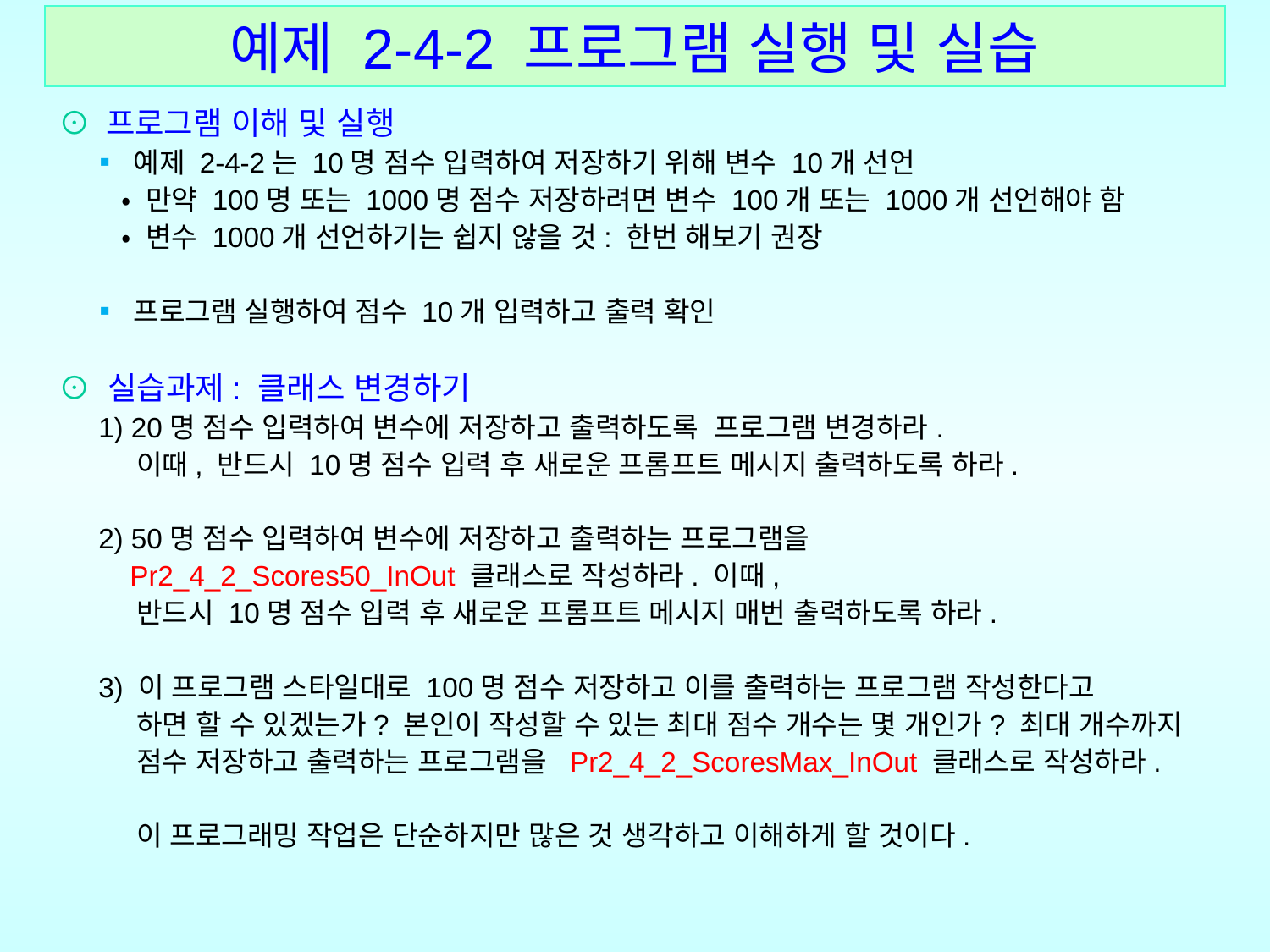

예제 2-4-2 프로그램 실행 및 실습
⊙ 프로그램 이해 및 실행
    ▪ 예제 2-4-2는 10명 점수 입력하여 저장하기 위해 변수 10개 선언
        • 만약 100명 또는 1000명 점수 저장하려면 변수 100개 또는 1000개 선언해야 함
        • 변수 1000개 선언하기는 쉽지 않을 것: 한번 해보기 권장

    ▪ 프로그램 실행하여 점수 10개 입력하고 출력 확인

⊙ 실습과제: 클래스 변경하기
     1) 20명 점수 입력하여 변수에 저장하고 출력하도록  프로그램 변경하라.
         이때, 반드시 10명 점수 입력 후 새로운 프롬프트 메시지 출력하도록 하라.

     2) 50명 점수 입력하여 변수에 저장하고 출력하는 프로그램을
         Pr2_4_2_Scores50_InOut 클래스로 작성하라. 이때,
         반드시 10명 점수 입력 후 새로운 프롬프트 메시지 매번 출력하도록 하라.

     3) 이 프로그램 스타일대로 100명 점수 저장하고 이를 출력하는 프로그램 작성한다고
         하면 할 수 있겠는가? 본인이 작성할 수 있는 최대 점수 개수는 몇 개인가? 최대 개수까지
         점수 저장하고 출력하는 프로그램을  Pr2_4_2_ScoresMax_InOut 클래스로 작성하라.

         이 프로그래밍 작업은 단순하지만 많은 것 생각하고 이해하게 할 것이다.